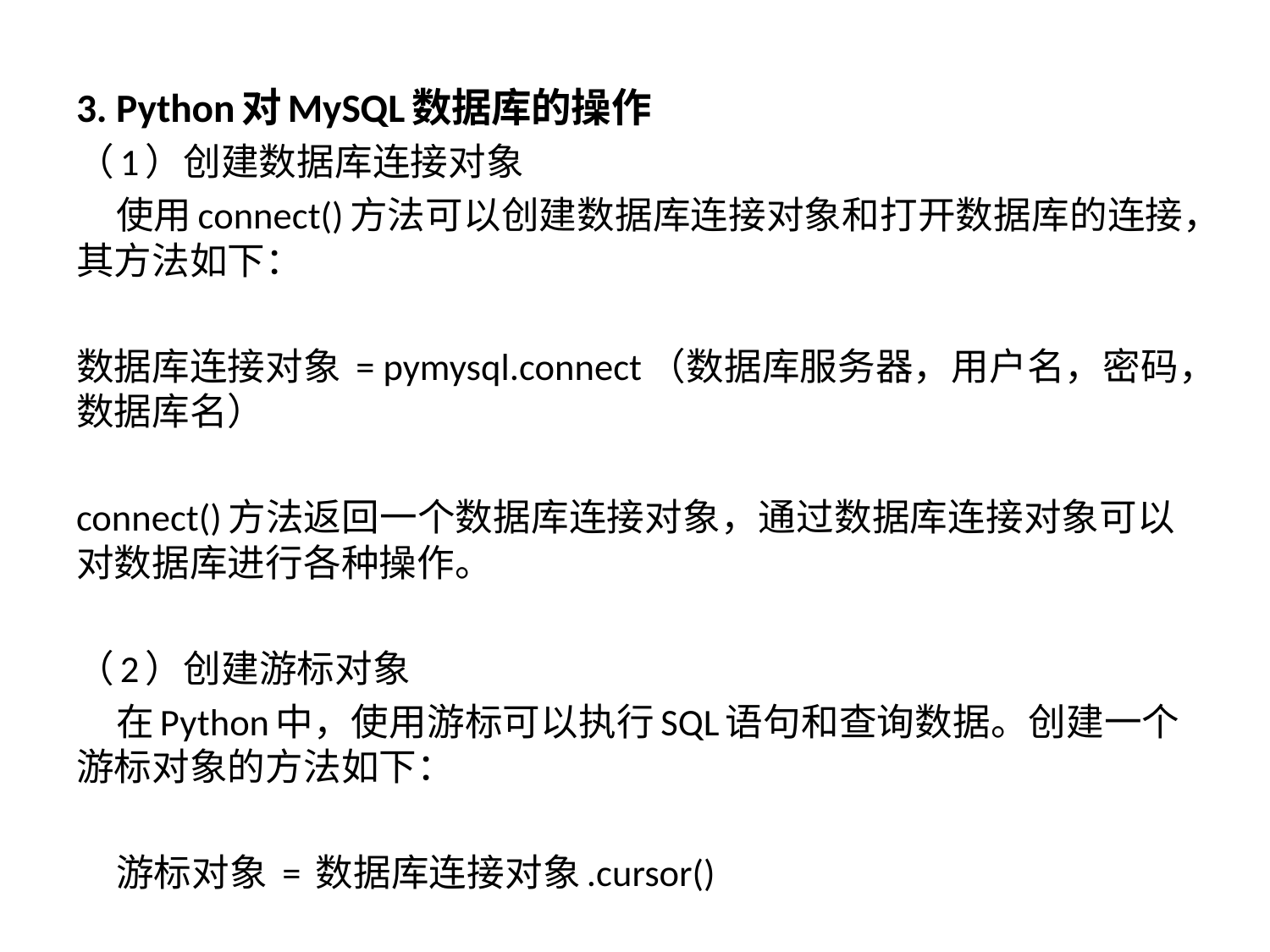

3. Python对MySQL数据库的操作
（1）创建数据库连接对象
    使用connect()方法可以创建数据库连接对象和打开数据库的连接，其方法如下：

数据库连接对象 = pymysql.connect（数据库服务器，用户名，密码，数据库名）

connect()方法返回一个数据库连接对象，通过数据库连接对象可以对数据库进行各种操作。

（2）创建游标对象
    在Python中，使用游标可以执行SQL语句和查询数据。创建一个游标对象的方法如下：

    游标对象 = 数据库连接对象.cursor()